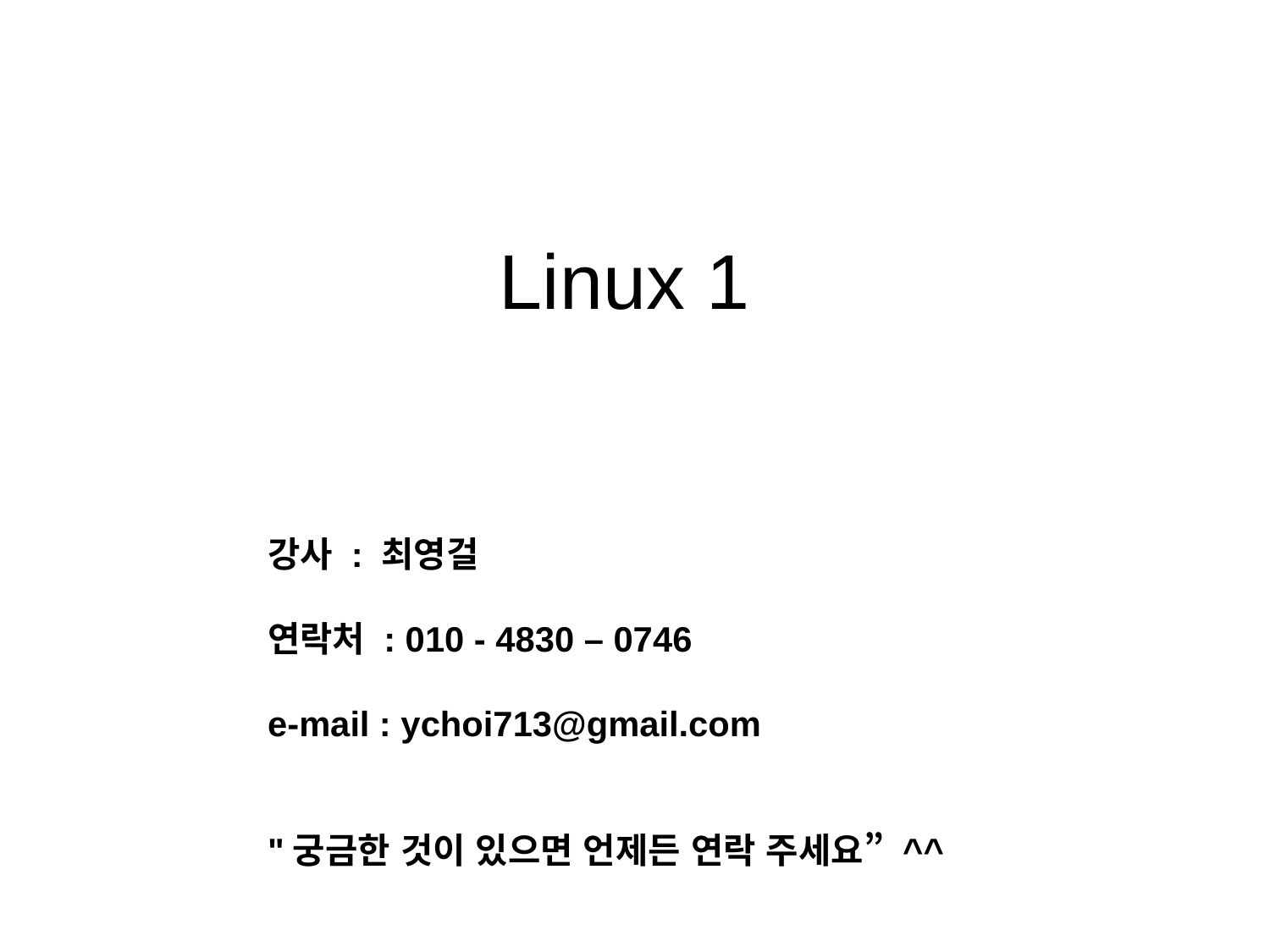

# Linux 1
강사 : 최영걸

연락처 : 010 - 4830 – 0746

e-mail : ychoi713@gmail.com

"궁금한 것이 있으면 언제든 연락 주세요” ^^